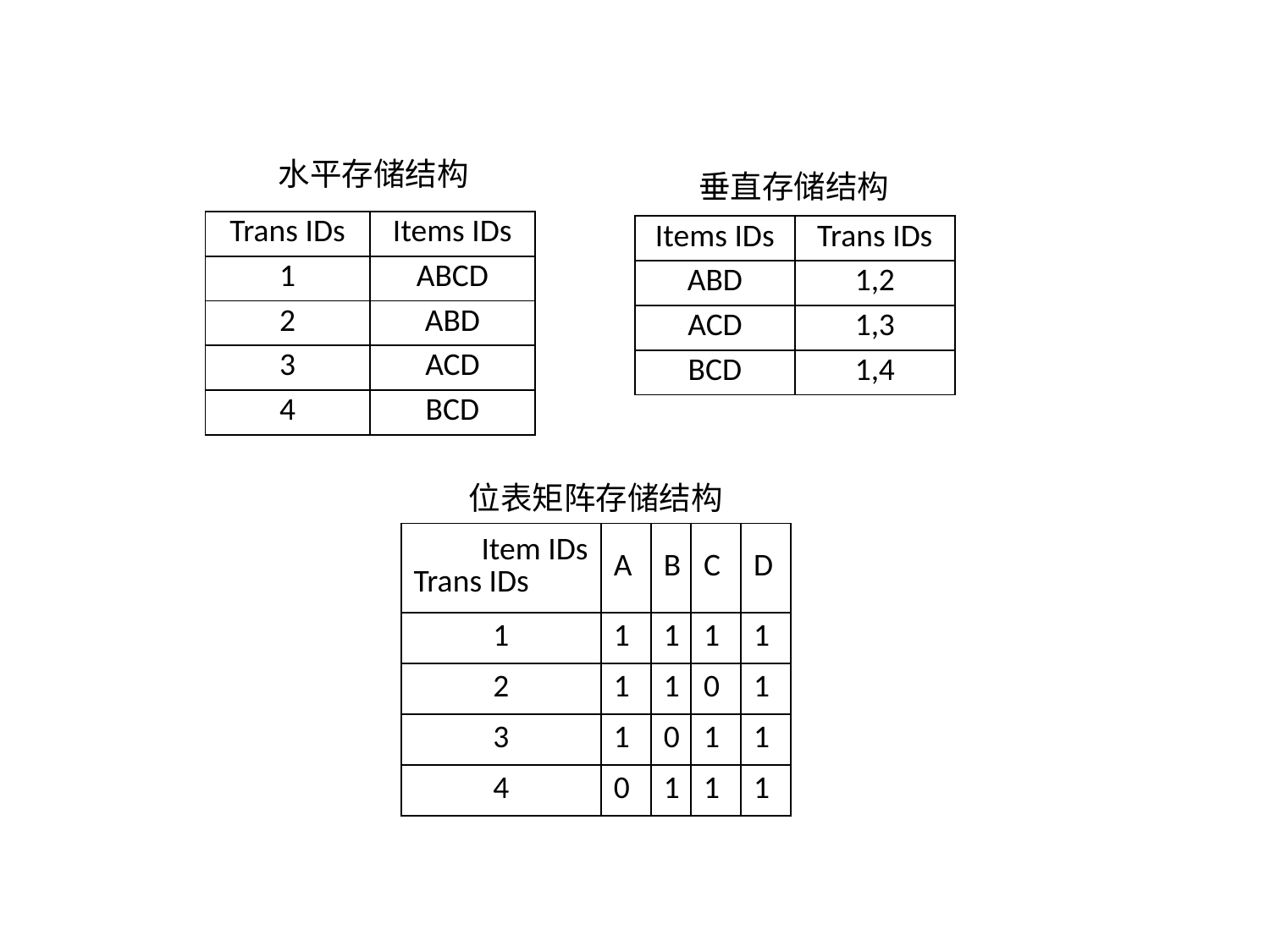

水平存储结构
垂直存储结构
| Trans IDs | Items IDs |
| --- | --- |
| 1 | ABCD |
| 2 | ABD |
| 3 | ACD |
| 4 | BCD |
| Items IDs | Trans IDs |
| --- | --- |
| ABD | 1,2 |
| ACD | 1,3 |
| BCD | 1,4 |
位表矩阵存储结构
| Item IDs Trans IDs | A | B | C | D |
| --- | --- | --- | --- | --- |
| 1 | 1 | 1 | 1 | 1 |
| 2 | 1 | 1 | 0 | 1 |
| 3 | 1 | 0 | 1 | 1 |
| 4 | 0 | 1 | 1 | 1 |